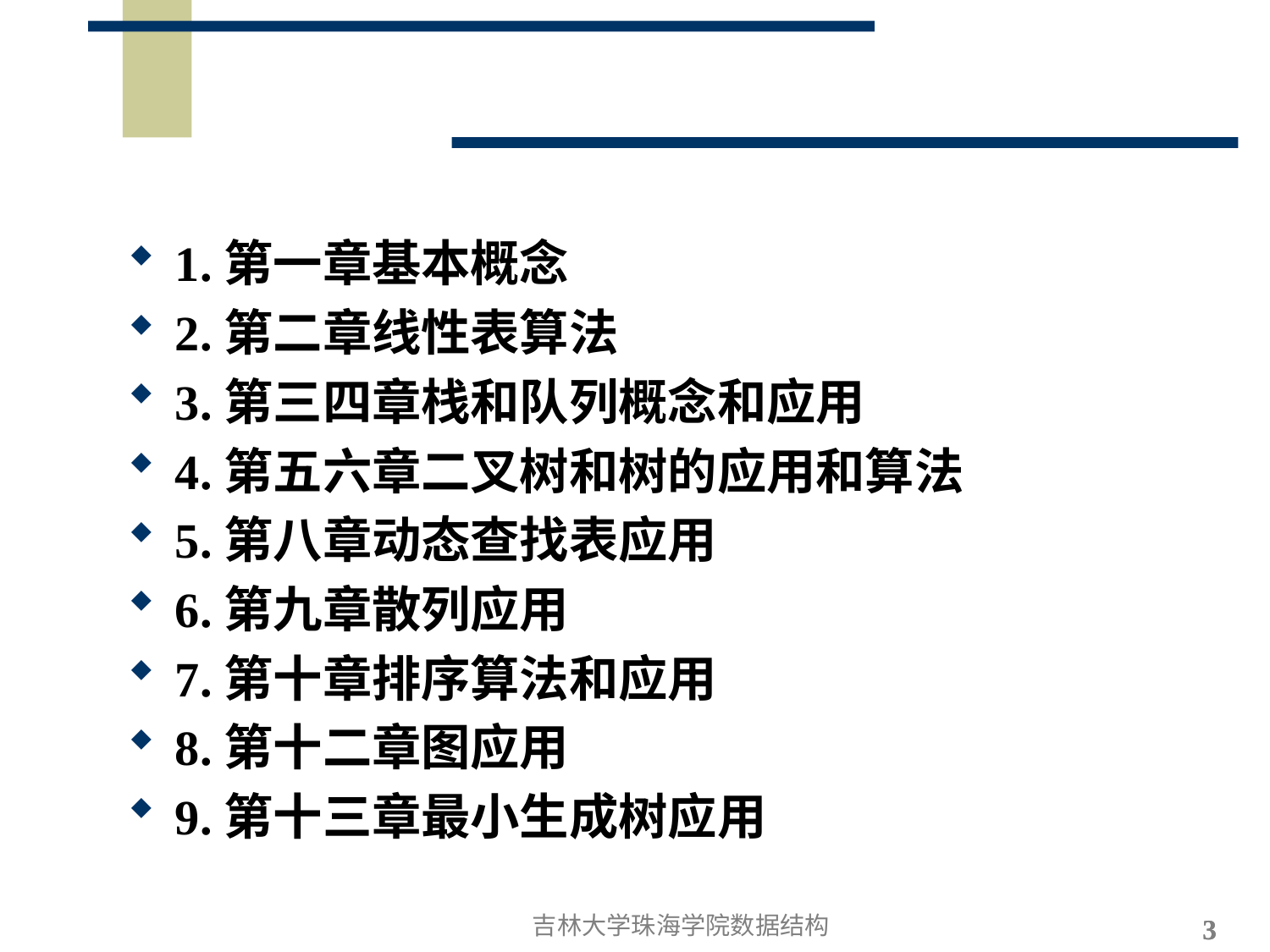

#
1.第一章基本概念
2.第二章线性表算法
3.第三四章栈和队列概念和应用
4.第五六章二叉树和树的应用和算法
5.第八章动态查找表应用
6.第九章散列应用
7.第十章排序算法和应用
8.第十二章图应用
9.第十三章最小生成树应用
吉林大学珠海学院数据结构